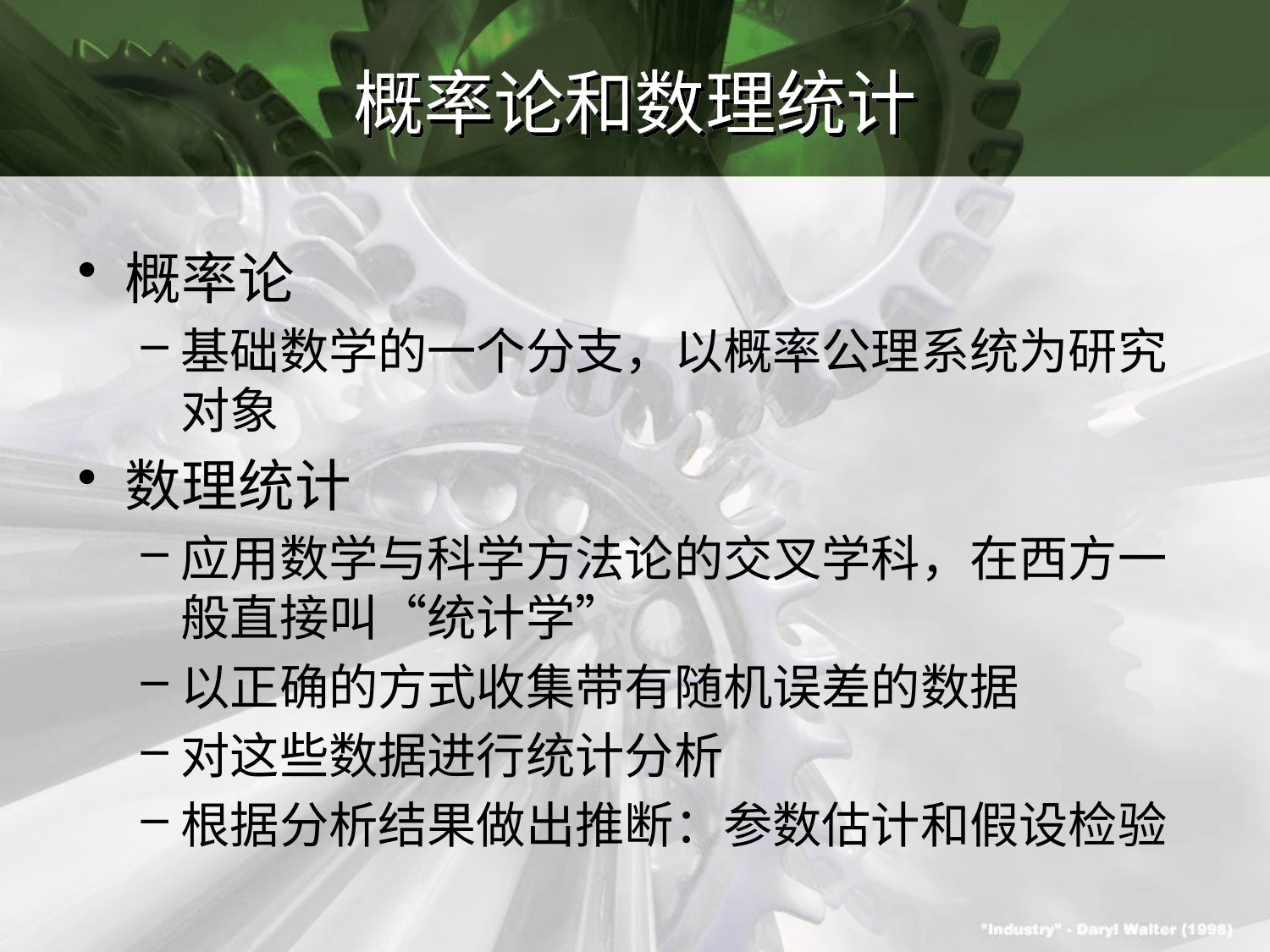

# 概率论和数理统计
概率论
基础数学的一个分支，以概率公理系统为研究对象
数理统计
应用数学与科学方法论的交叉学科，在西方一般直接叫“统计学”
以正确的方式收集带有随机误差的数据
对这些数据进行统计分析
根据分析结果做出推断：参数估计和假设检验